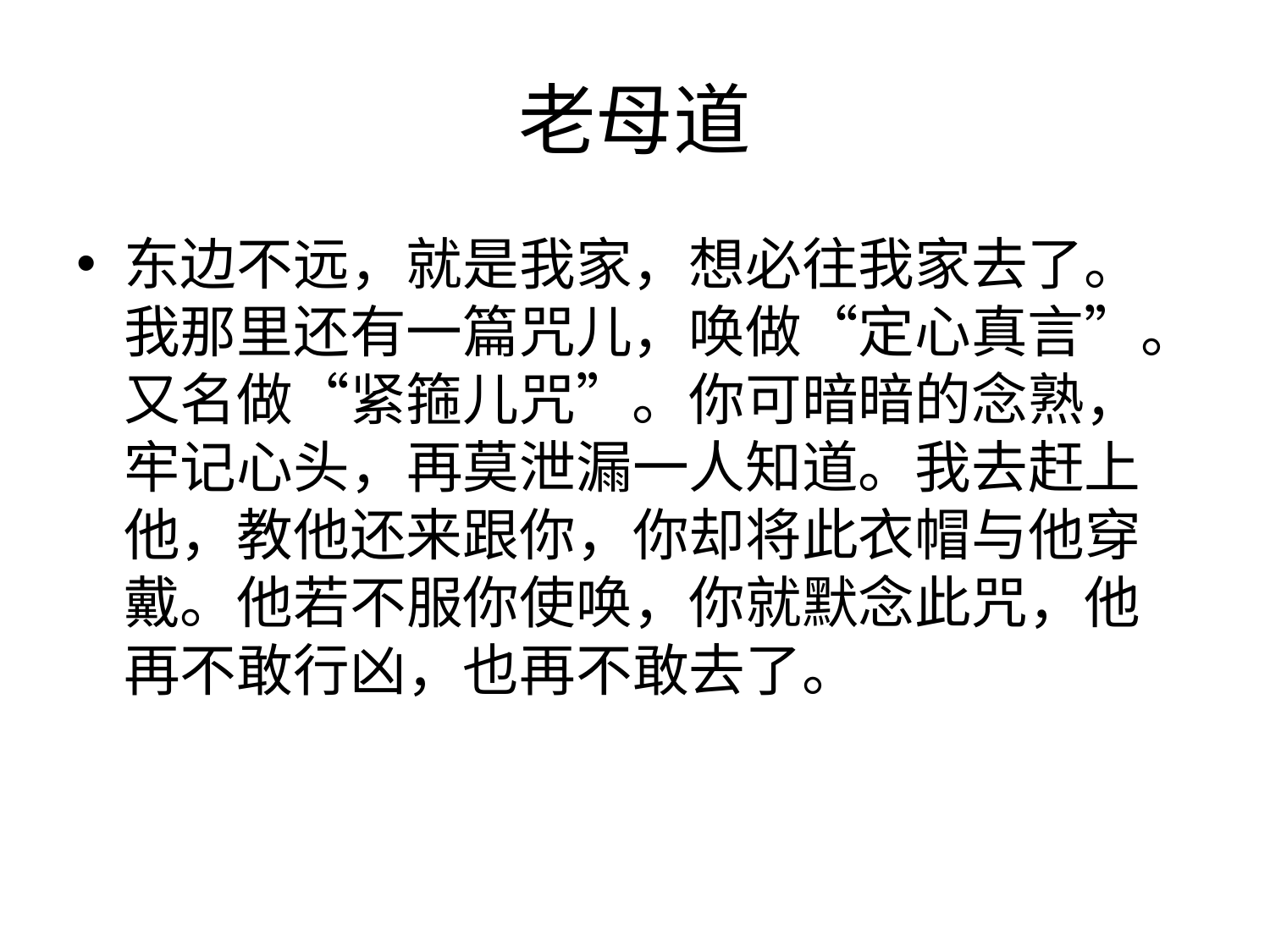

# 老母道
东边不远，就是我家，想必往我家去了。我那里还有一篇咒儿，唤做“定心真言”。又名做“紧箍儿咒”。你可暗暗的念熟，牢记心头，再莫泄漏一人知道。我去赶上他，教他还来跟你，你却将此衣帽与他穿戴。他若不服你使唤，你就默念此咒，他再不敢行凶，也再不敢去了。